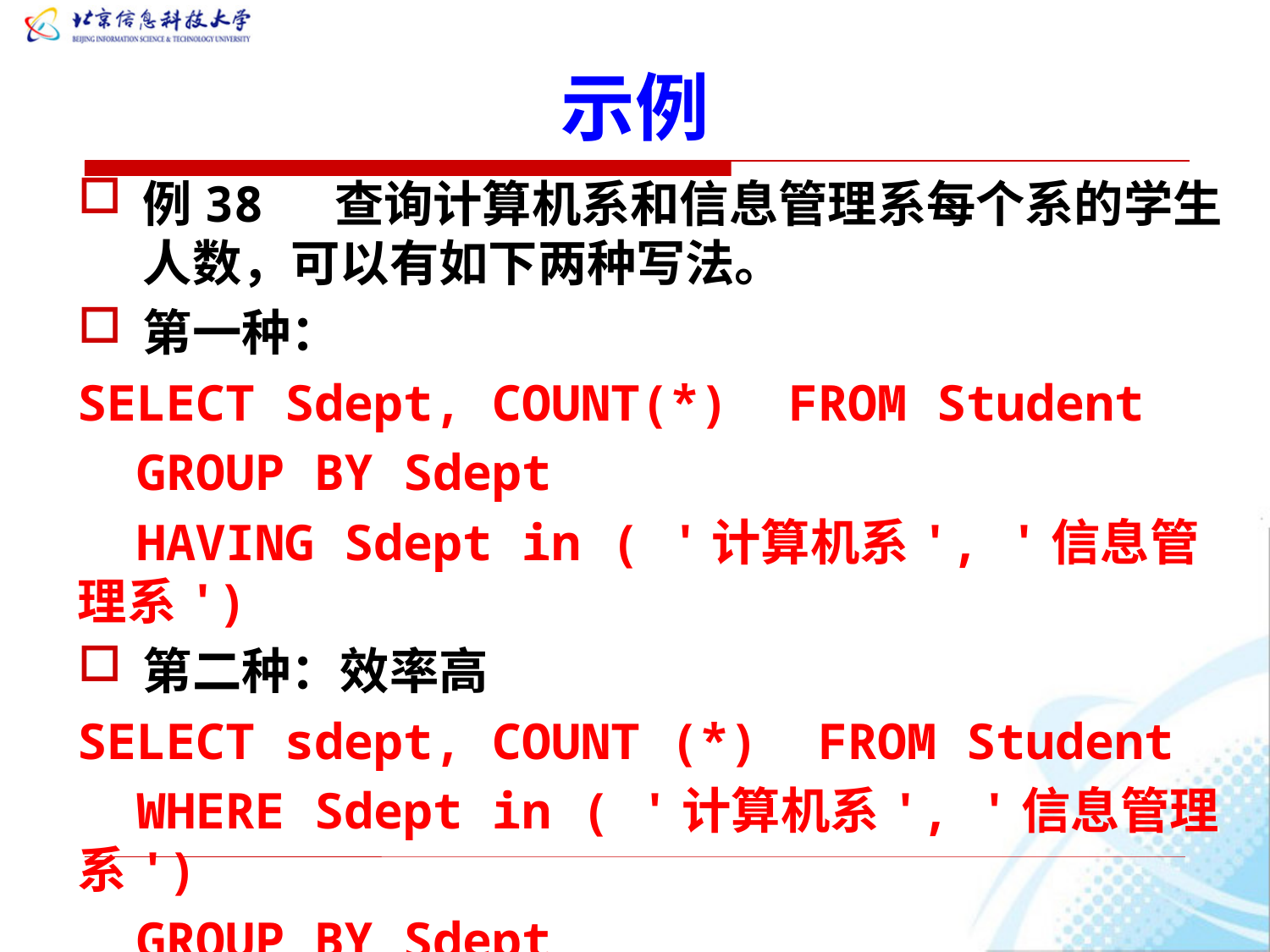

# 示例
例38  查询计算机系和信息管理系每个系的学生人数，可以有如下两种写法。
第一种：
SELECT Sdept, COUNT(*)  FROM Student
  GROUP BY Sdept
  HAVING Sdept in ( '计算机系', '信息管理系')
第二种：效率高
SELECT sdept, COUNT (*)  FROM Student
  WHERE Sdept in ( '计算机系', '信息管理系')
  GROUP BY Sdept

66